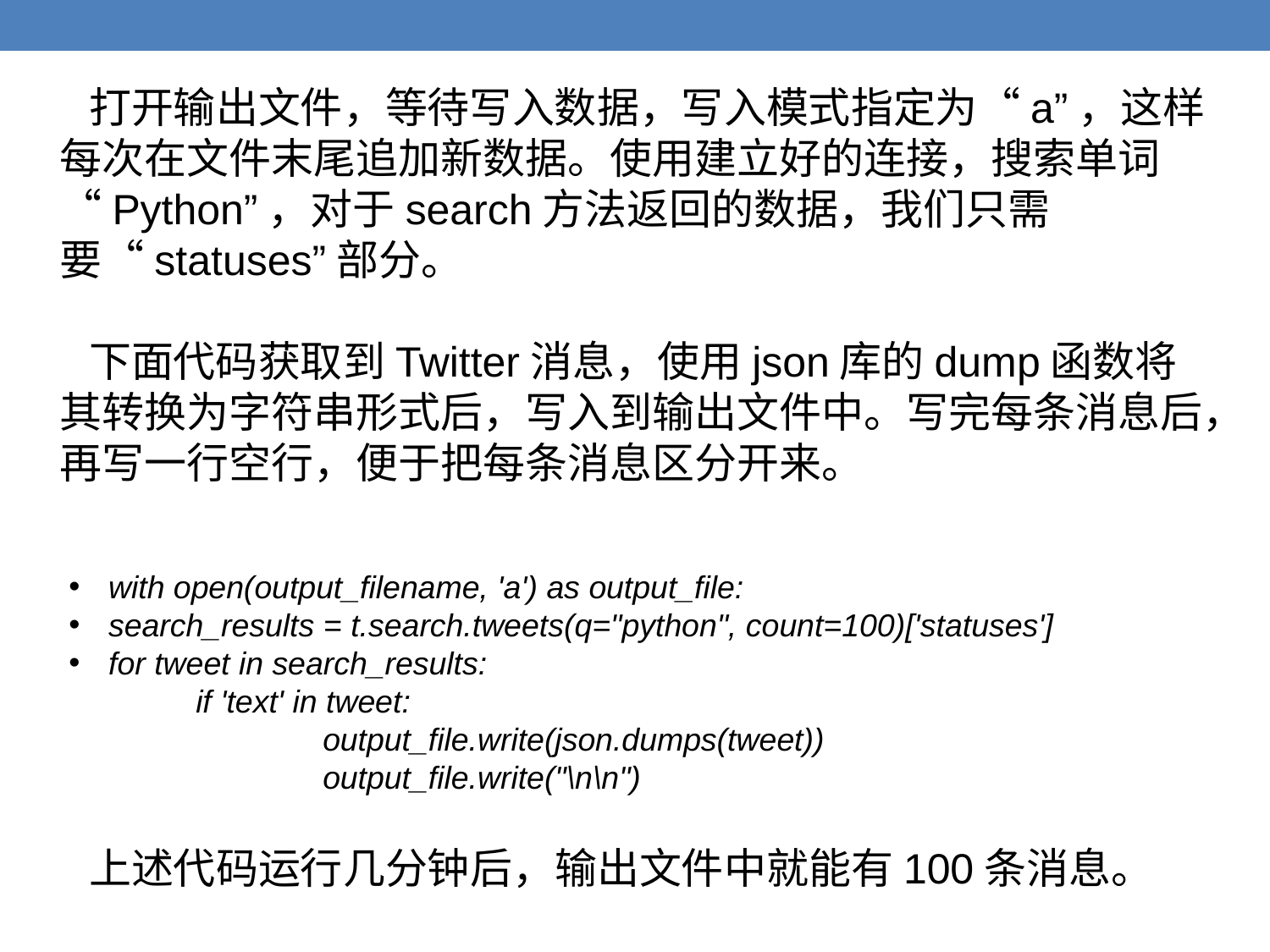

打开输出文件，等待写入数据，写入模式指定为“a”，这样每次在文件末尾追加新数据。使用建立好的连接，搜索单词“Python”，对于search方法返回的数据，我们只需要“statuses”部分。

  下面代码获取到Twitter消息，使用json库的dump函数将其转换为字符串形式后，写入到输出文件中。写完每条消息后，再写一行空行，便于把每条消息区分开来。
with open(output_filename, 'a') as output_file:
search_results = t.search.tweets(q="python", count=100)['statuses']
for tweet in search_results:
	if 'text' in tweet:
		output_file.write(json.dumps(tweet))
		output_file.write("\n\n")
  上述代码运行几分钟后，输出文件中就能有100条消息。